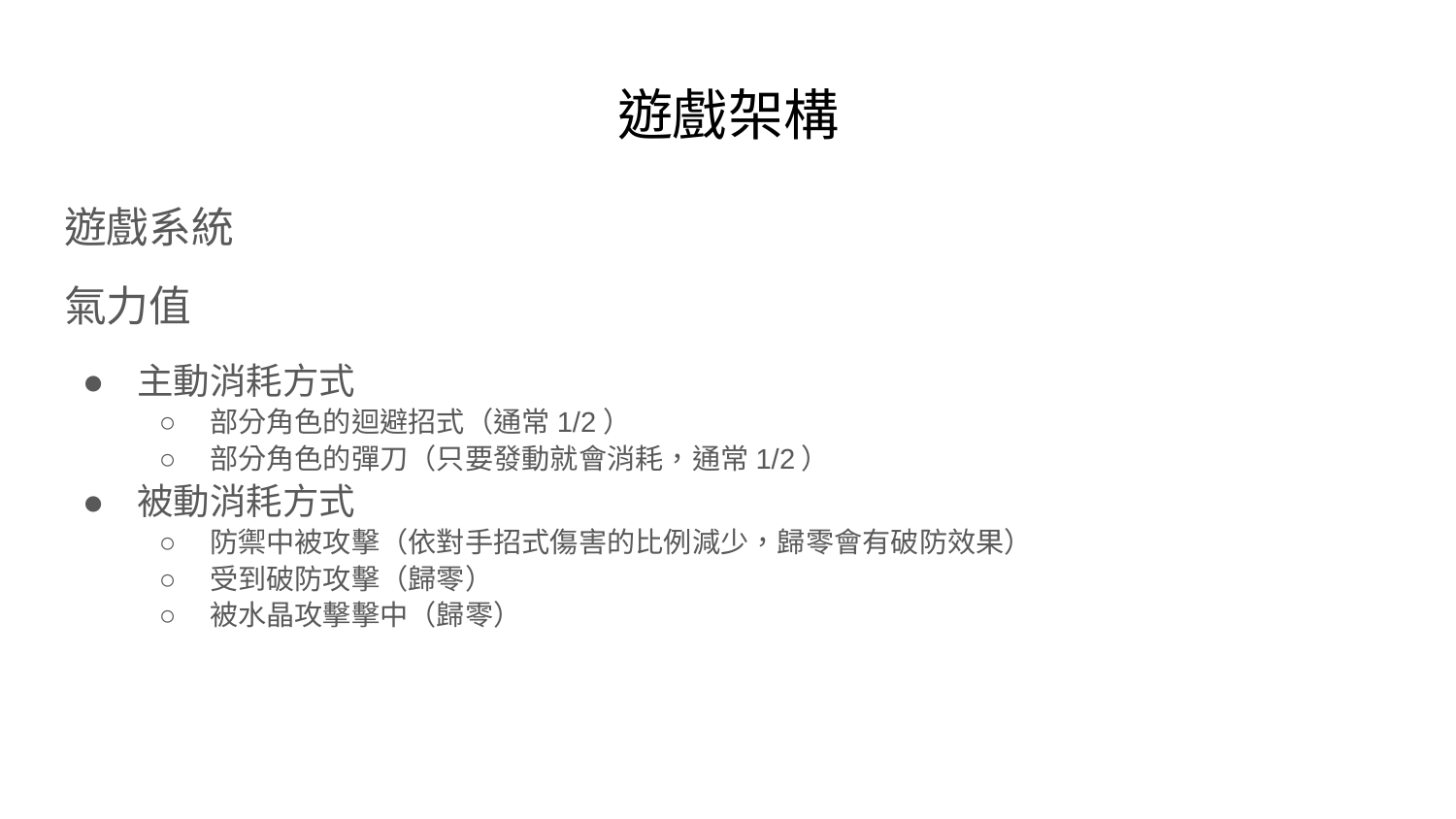

# 遊戲架構
遊戲系統
氣力值
主動消耗方式
部分角色的迴避招式（通常1/2）
部分角色的彈刀（只要發動就會消耗，通常1/2）
被動消耗方式
防禦中被攻擊（依對手招式傷害的比例減少，歸零會有破防效果）
受到破防攻擊（歸零）
被水晶攻擊擊中（歸零）